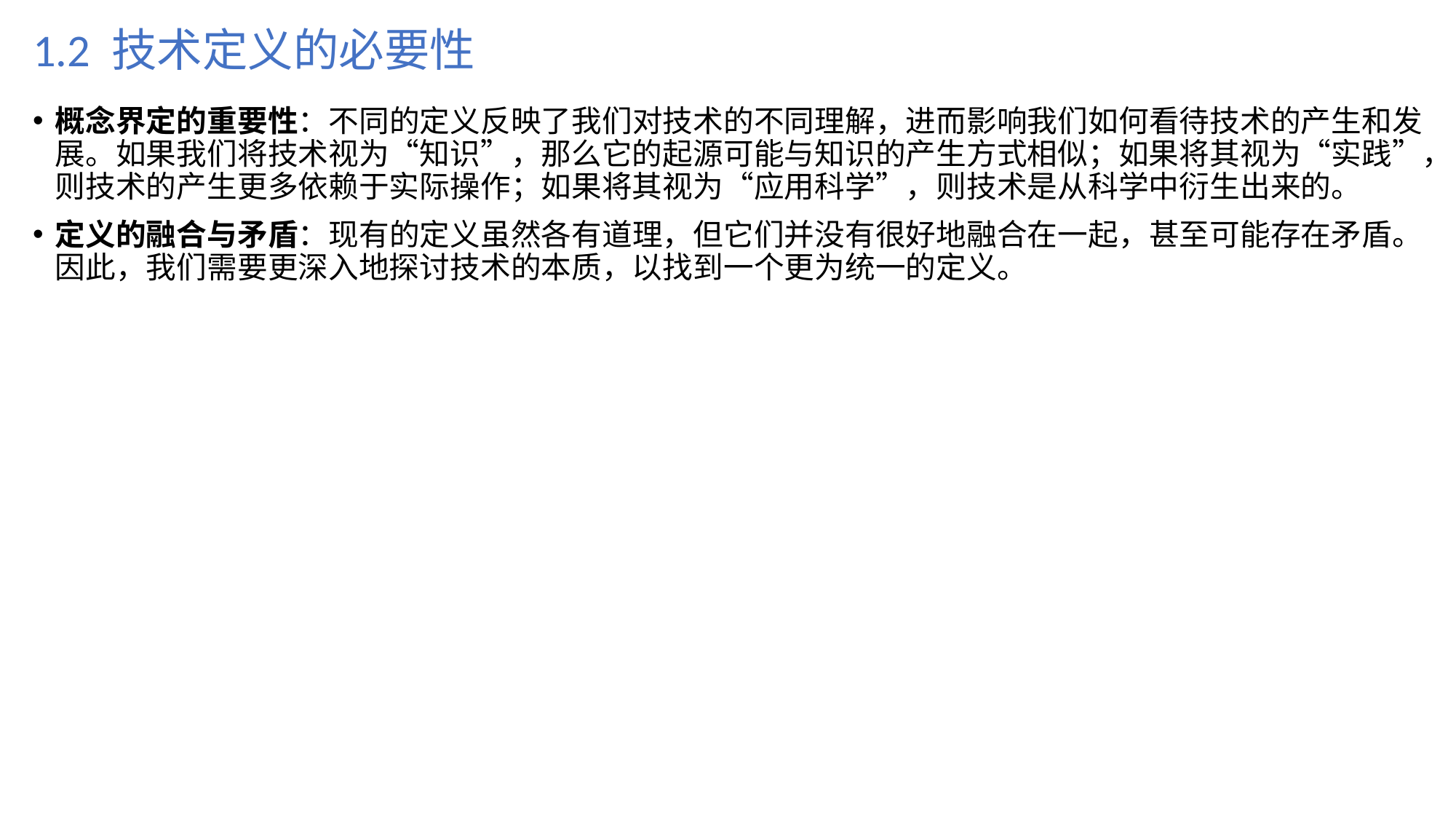

# 1.2 技术定义的必要性
概念界定的重要性：不同的定义反映了我们对技术的不同理解，进而影响我们如何看待技术的产生和发展。如果我们将技术视为“知识”，那么它的起源可能与知识的产生方式相似；如果将其视为“实践”，则技术的产生更多依赖于实际操作；如果将其视为“应用科学”，则技术是从科学中衍生出来的。
定义的融合与矛盾：现有的定义虽然各有道理，但它们并没有很好地融合在一起，甚至可能存在矛盾。因此，我们需要更深入地探讨技术的本质，以找到一个更为统一的定义。